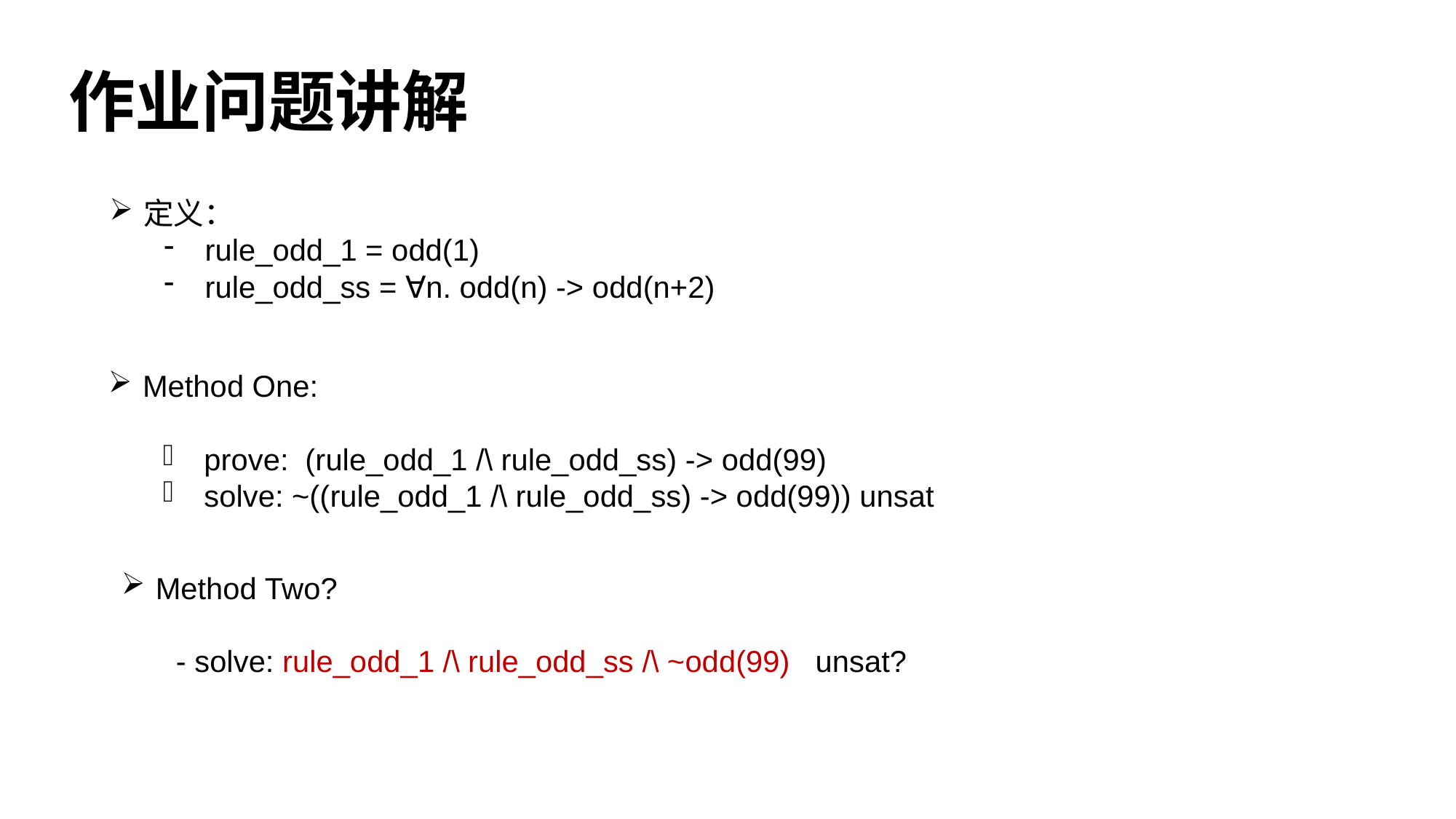

# 作业问题讲解
定义：
rule_odd_1 = odd(1)
rule_odd_ss = ∀n. odd(n) -> odd(n+2)
Method One:

prove:  (rule_odd_1 /\ rule_odd_ss) -> odd(99)
solve: ~((rule_odd_1 /\ rule_odd_ss) -> odd(99)) unsat
Method Two?

- solve: rule_odd_1 /\ rule_odd_ss /\ ~odd(99)   unsat?